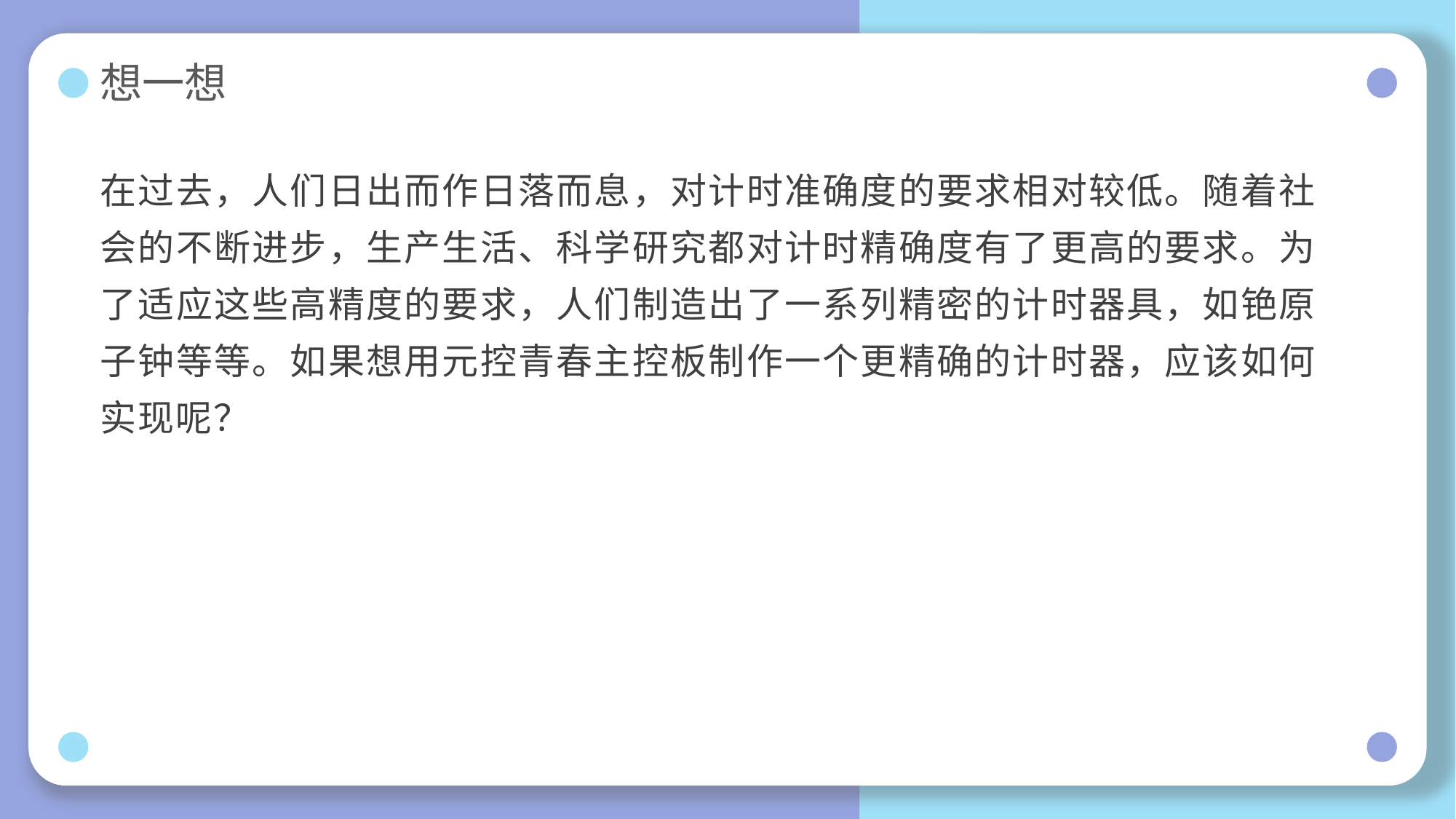

# 想一想
在过去，人们日出而作日落而息，对计时准确度的要求相对较低。随着社会的不断进步，生产生活、科学研究都对计时精确度有了更高的要求。为了适应这些高精度的要求，人们制造出了一系列精密的计时器具，如铯原子钟等等。如果想用元控青春主控板制作一个更精确的计时器，应该如何实现呢？